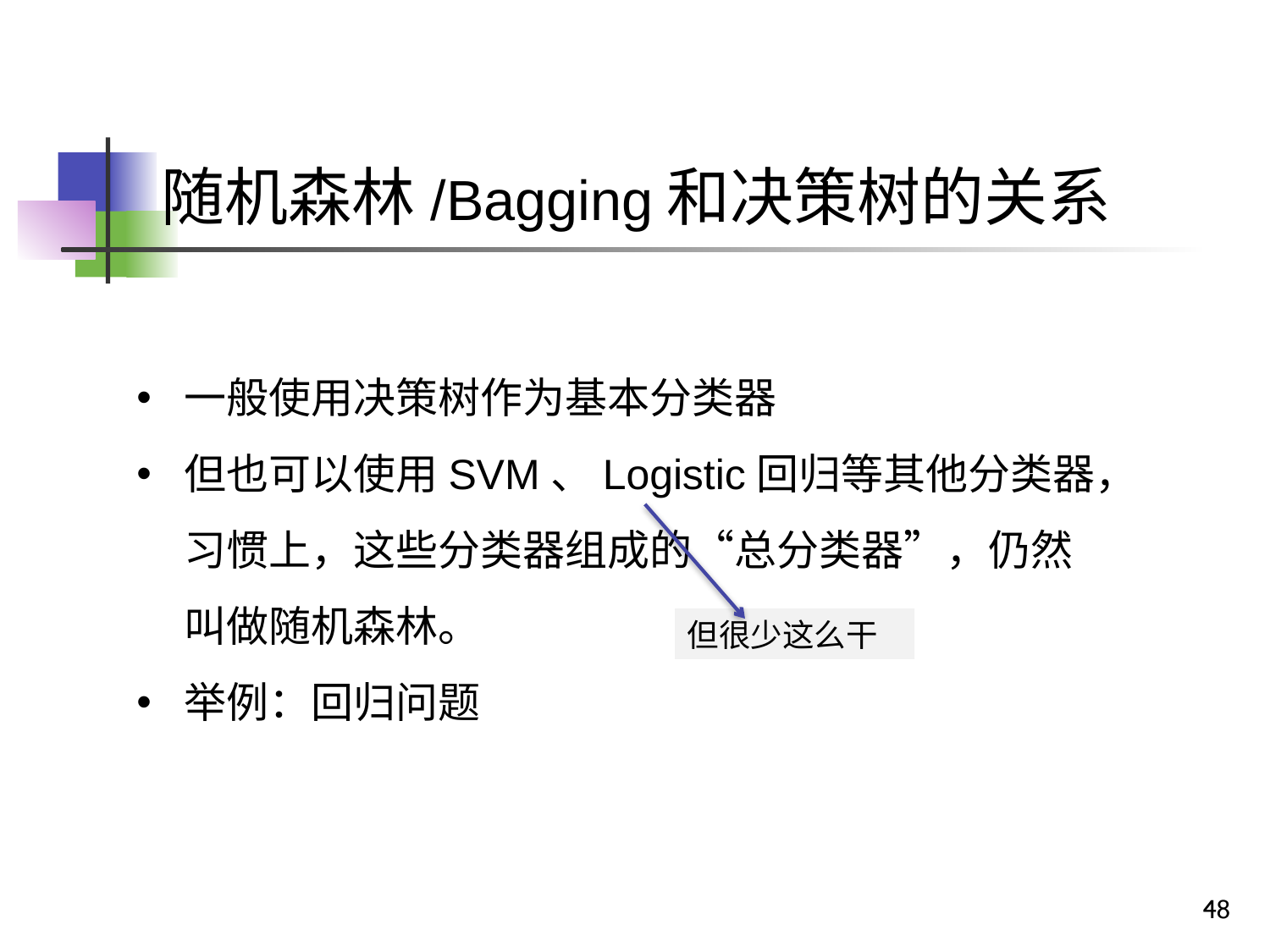

# 随机森林/Bagging和决策树的关系
一般使用决策树作为基本分类器
但也可以使用SVM、Logistic回归等其他分类器，习惯上，这些分类器组成的“总分类器”，仍然叫做随机森林。
举例：回归问题
但很少这么干
48